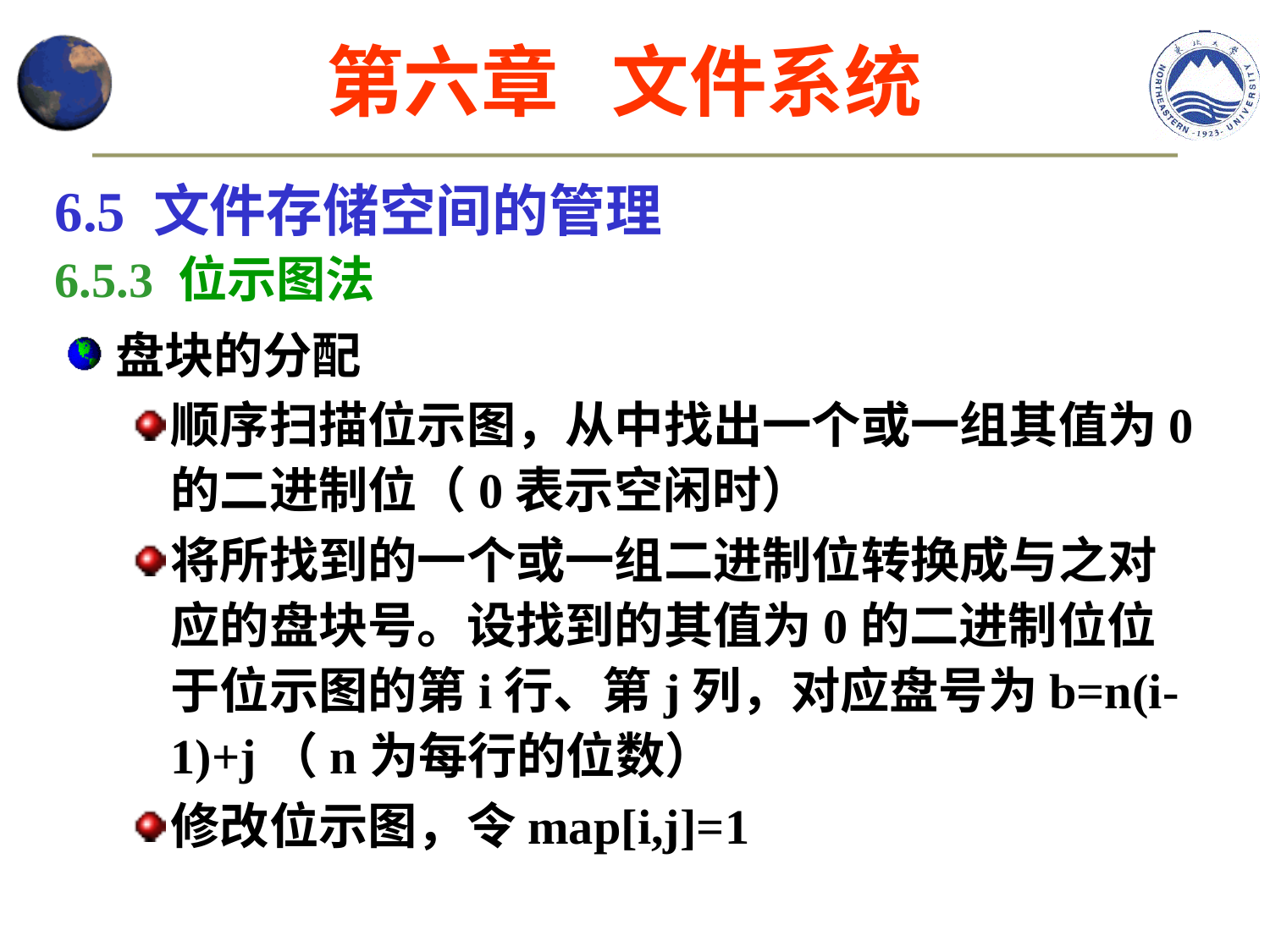

第六章   文件系统
6.5 文件存储空间的管理
6.5.3 位示图法
盘块的分配
顺序扫描位示图，从中找出一个或一组其值为0的二进制位（0表示空闲时）
将所找到的一个或一组二进制位转换成与之对应的盘块号。设找到的其值为0的二进制位位于位示图的第i行、第j列，对应盘号为b=n(i-1)+j（n为每行的位数）
修改位示图，令map[i,j]=1